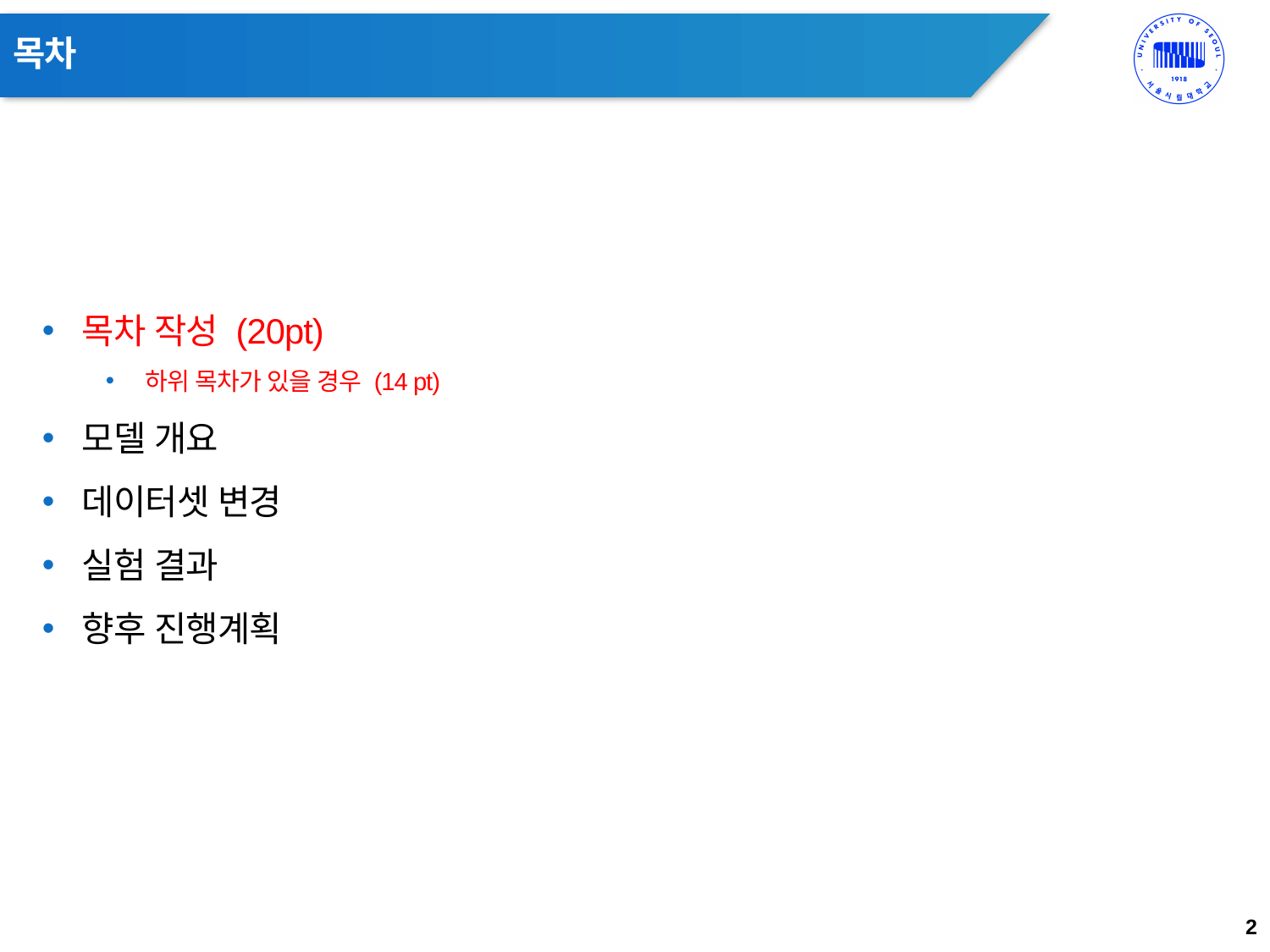

# 목차
목차 작성 (20pt)
하위 목차가 있을 경우 (14 pt)
모델 개요
데이터셋 변경
실험 결과
향후 진행계획
2